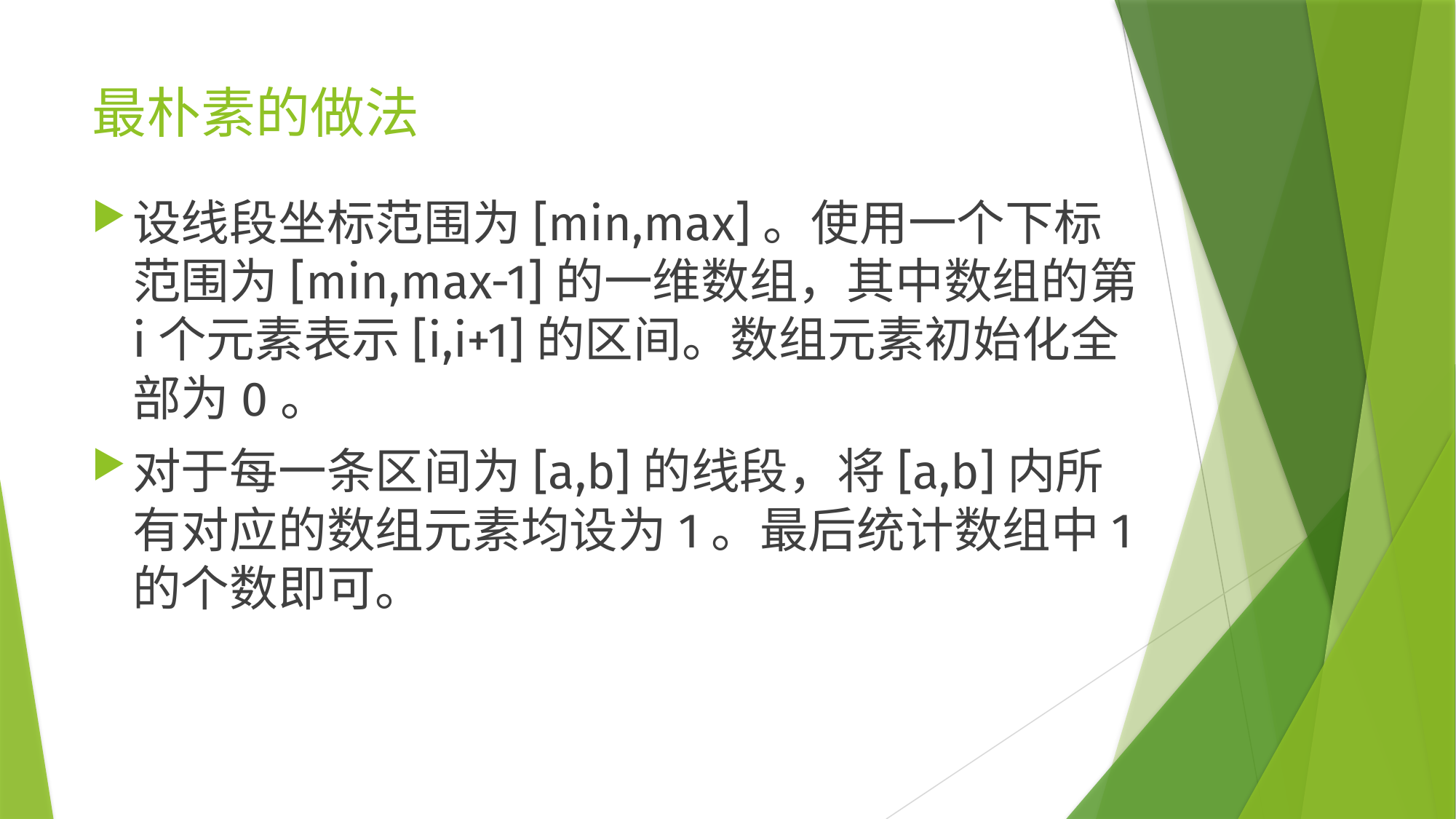

# 最朴素的做法
设线段坐标范围为[min,max]。使用一个下标范围为[min,max-1]的一维数组，其中数组的第i个元素表示[i,i+1]的区间。数组元素初始化全部为0。
对于每一条区间为[a,b]的线段，将[a,b]内所有对应的数组元素均设为1。最后统计数组中1的个数即可。